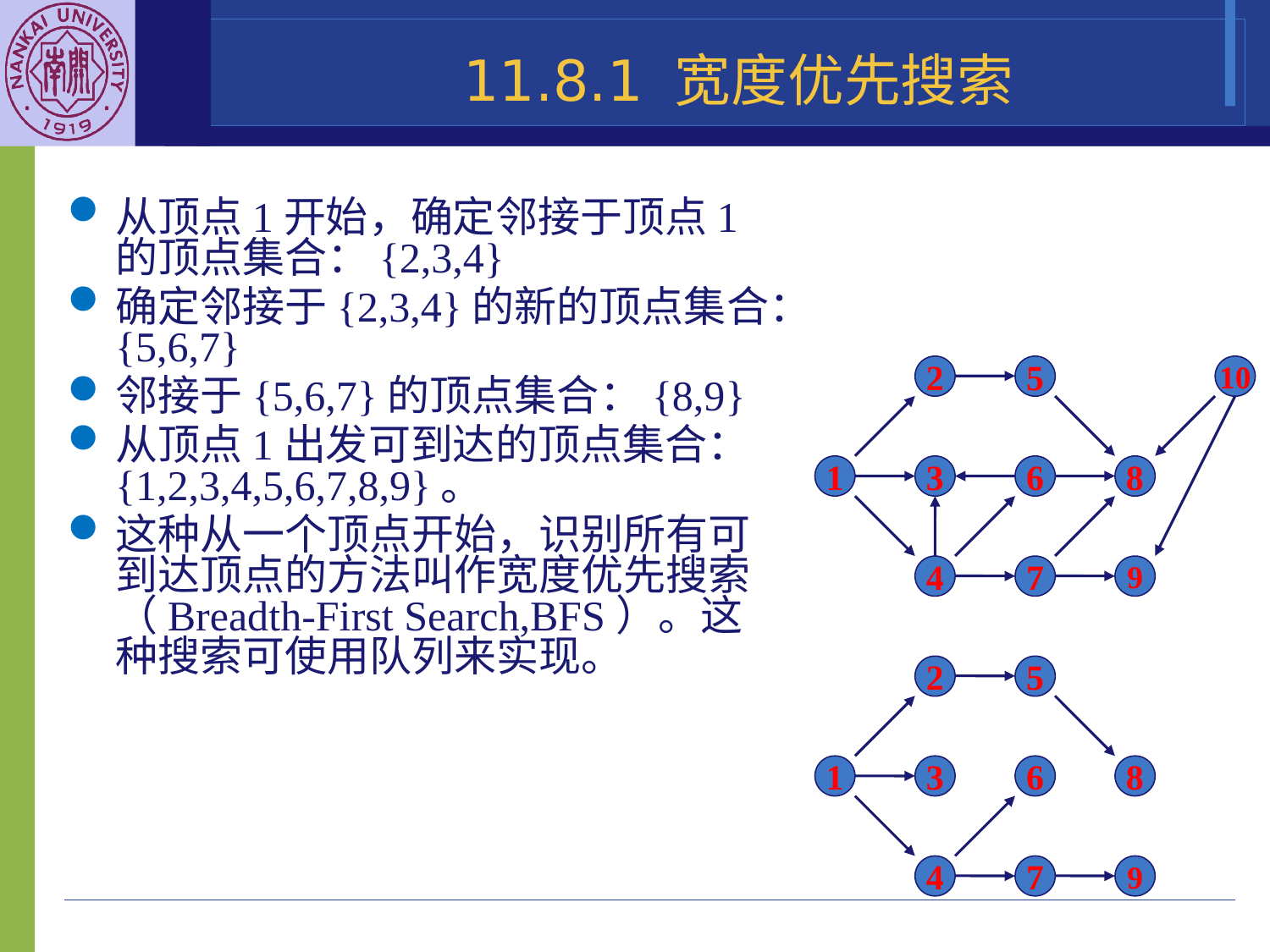

11.8.1 宽度优先搜索
从顶点1开始，确定邻接于顶点1的顶点集合：{2,3,4}
确定邻接于{2,3,4}的新的顶点集合：{5,6,7}
邻接于{5,6,7}的顶点集合：{8,9}
从顶点1出发可到达的顶点集合：{1,2,3,4,5,6,7,8,9}。
这种从一个顶点开始，识别所有可到达顶点的方法叫作宽度优先搜索（Breadth-First Search,BFS）。这种搜索可使用队列来实现。
2
5
10

1
3
6
8

4
7
9

2
5

1
3
6
8

4
7
9

34